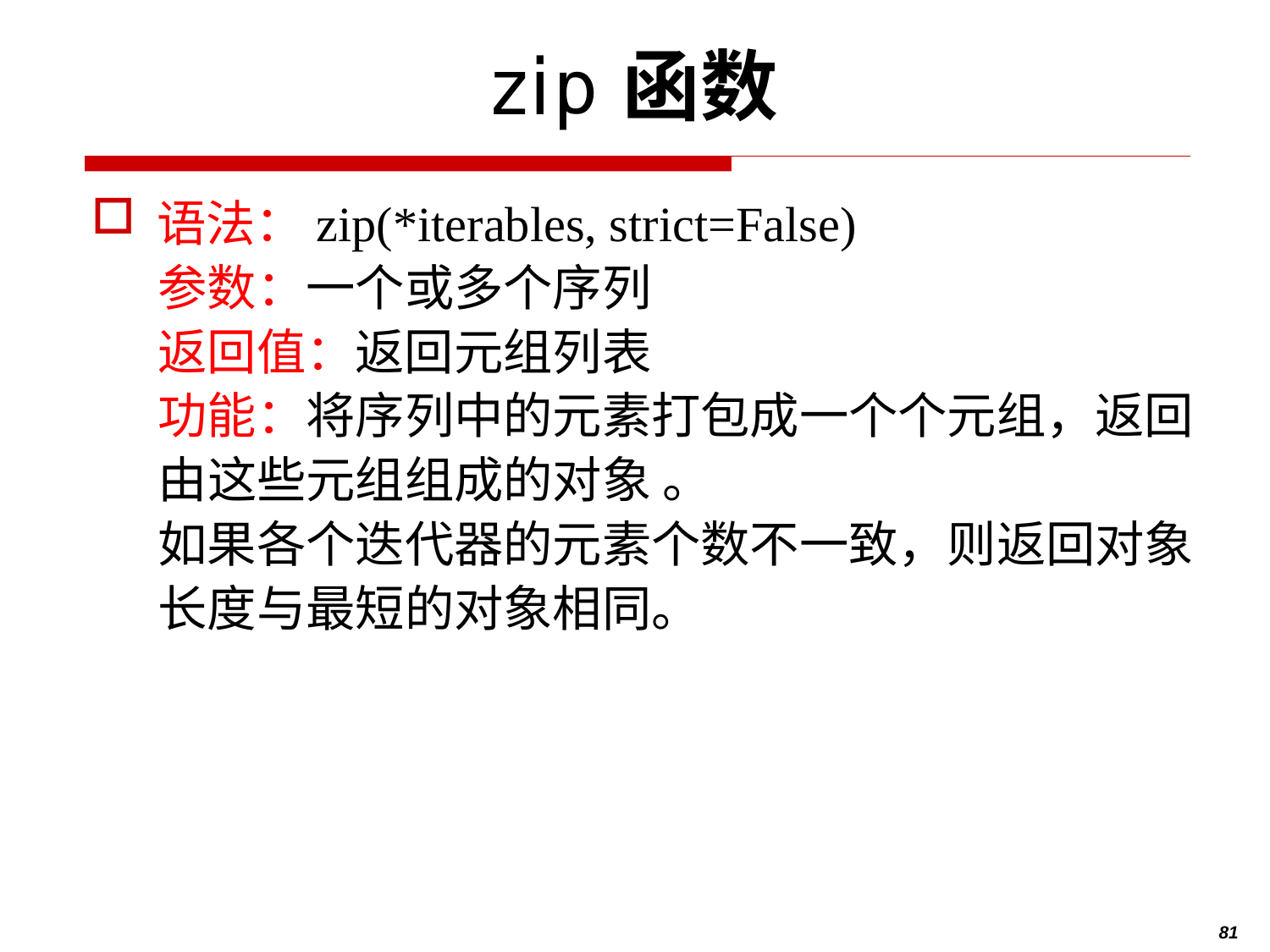

# zip函数
语法：zip(*iterables, strict=False)
     参数：一个或多个序列
     返回值：返回元组列表
     功能：将序列中的元素打包成一个个元组，返回
     由这些元组组成的对象 。
     如果各个迭代器的元素个数不一致，则返回对象
     长度与最短的对象相同。
81